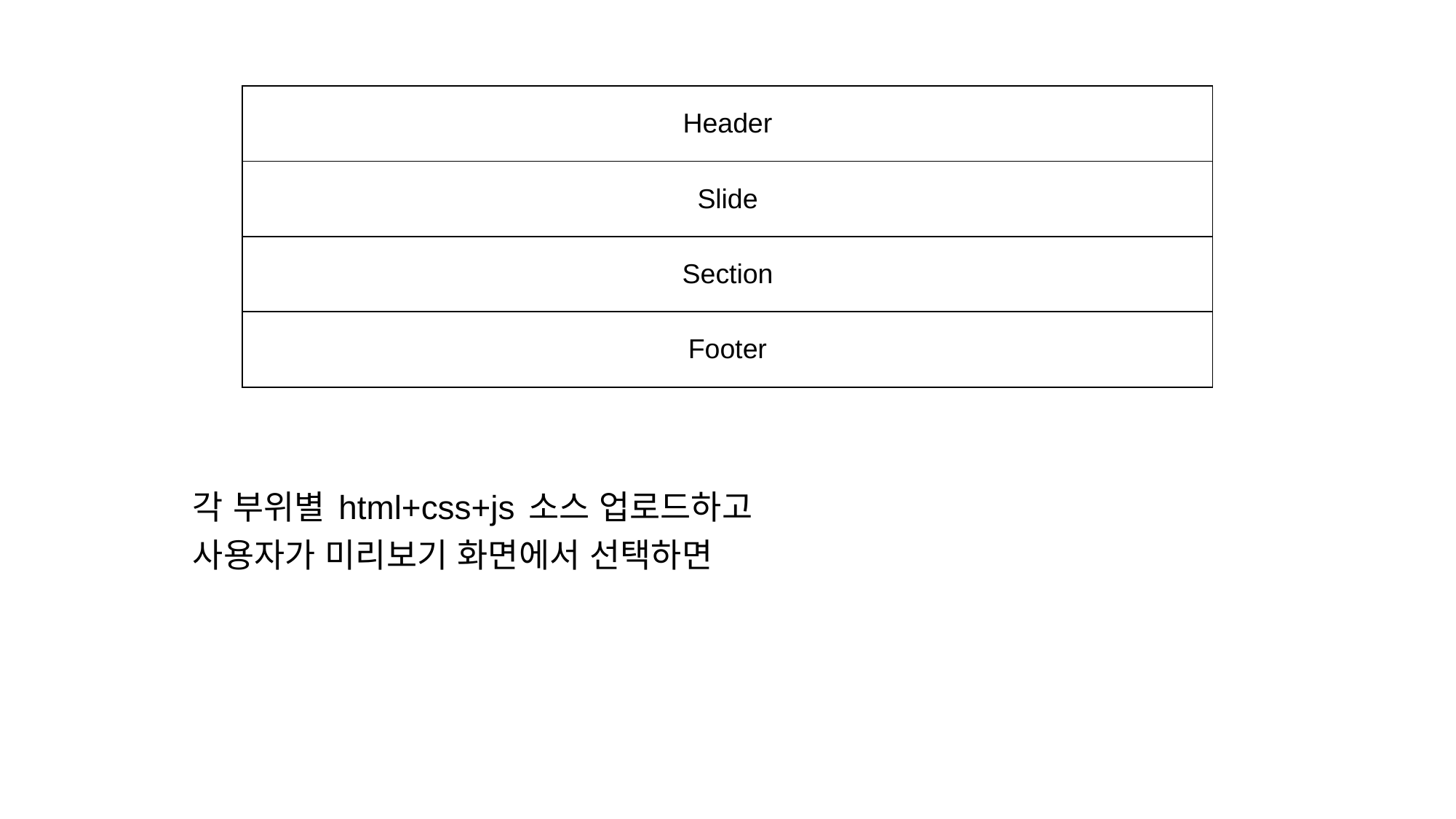

| Header |
| --- |
| Slide |
| Section |
| Footer |
각 부위별 html+css+js 소스 업로드하고
사용자가 미리보기 화면에서 선택하면